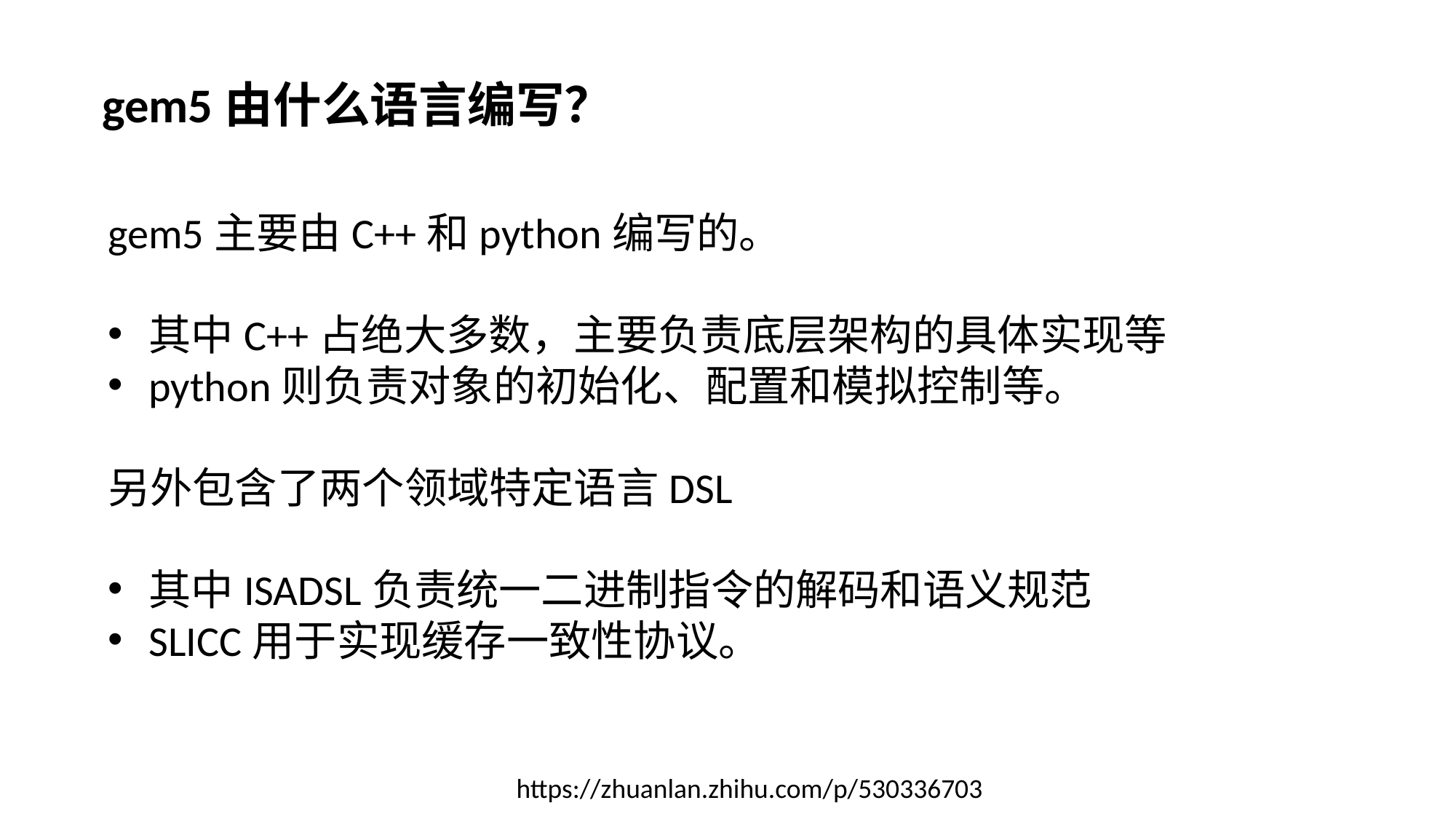

gem5由什么语言编写？
gem5主要由C++和python编写的。

其中C++占绝大多数，主要负责底层架构的具体实现等
python则负责对象的初始化、配置和模拟控制等。

另外包含了两个领域特定语言DSL

其中ISADSL负责统一二进制指令的解码和语义规范
SLICC用于实现缓存一致性协议。
https://zhuanlan.zhihu.com/p/530336703